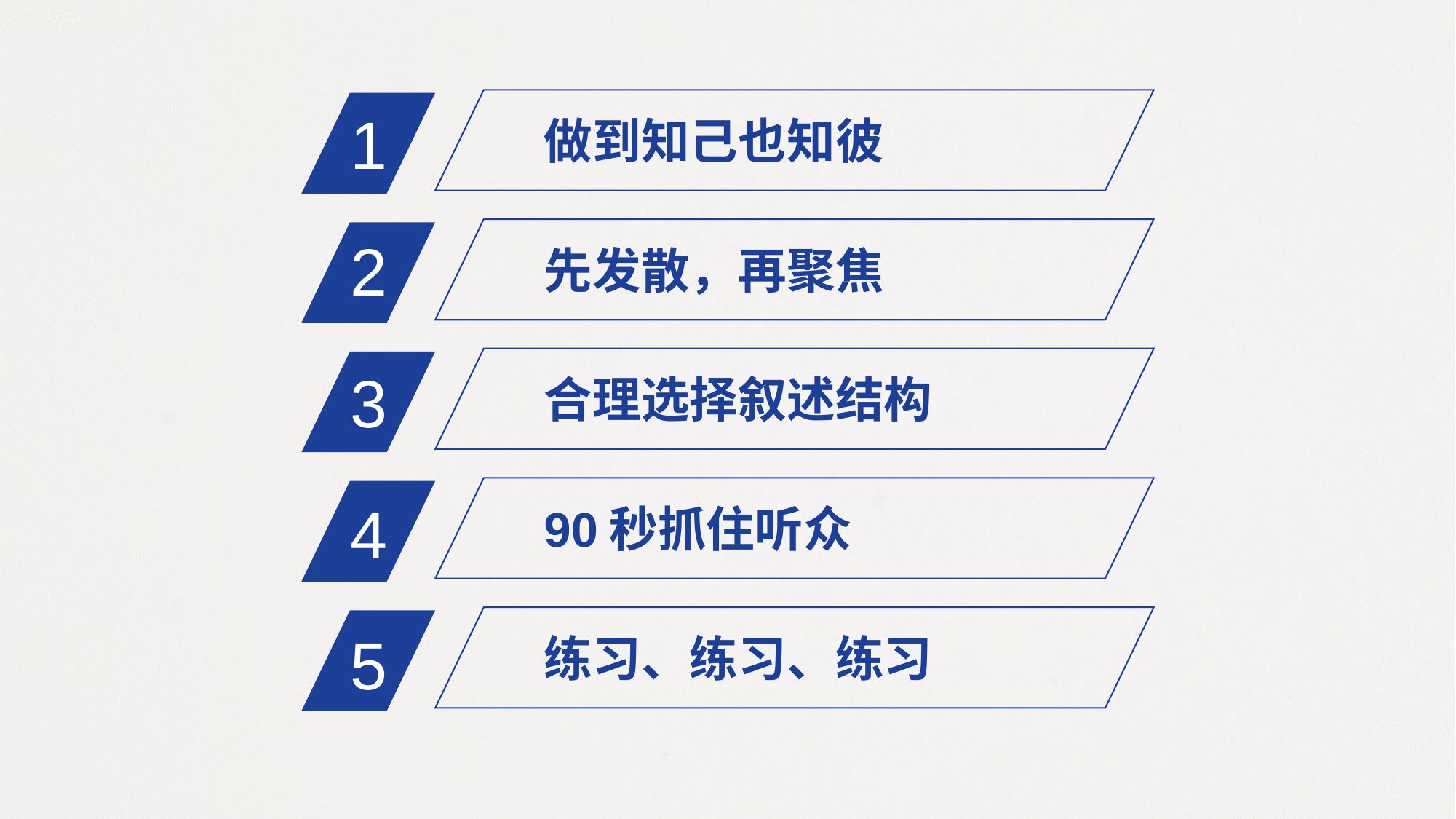

1
做到知己也知彼

2
先发散，再聚焦

3
合理选择叙述结构

4
90秒抓住听众

5
练习、练习、练习